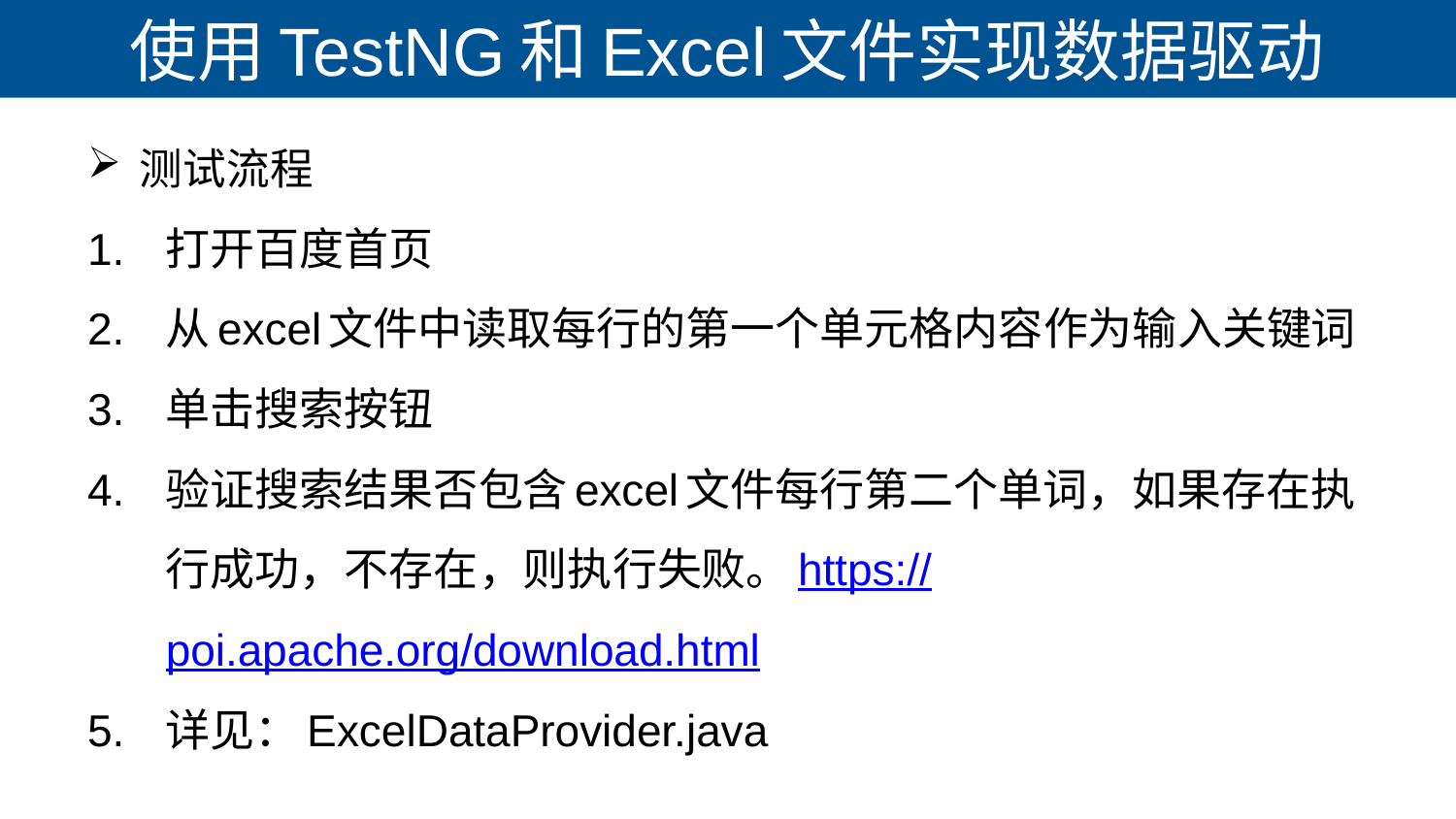

# 使用TestNG和Excel文件实现数据驱动
测试流程
打开百度首页
从excel文件中读取每行的第一个单元格内容作为输入关键词
单击搜索按钮
验证搜索结果否包含excel文件每行第二个单词，如果存在执行成功，不存在，则执行失败。https://poi.apache.org/download.html
详见：ExcelDataProvider.java